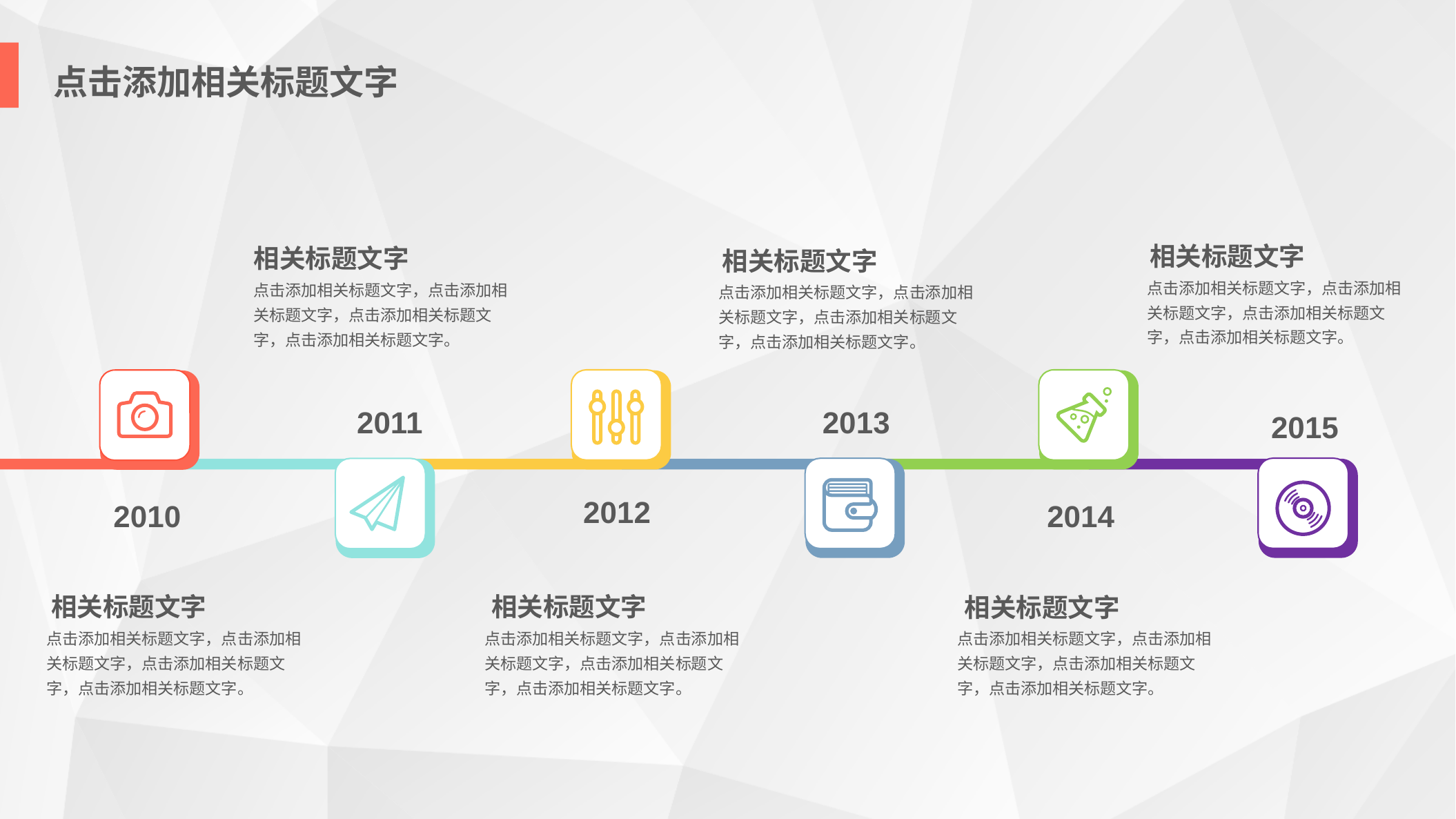

点击添加相关标题文字
相关标题文字
点击添加相关标题文字，点击添加相关标题文字，点击添加相关标题文字，点击添加相关标题文字。
2015
相关标题文字
点击添加相关标题文字，点击添加相关标题文字，点击添加相关标题文字，点击添加相关标题文字。
2011
相关标题文字
点击添加相关标题文字，点击添加相关标题文字，点击添加相关标题文字，点击添加相关标题文字。
2013

2012
相关标题文字
点击添加相关标题文字，点击添加相关标题文字，点击添加相关标题文字，点击添加相关标题文字。
2014
相关标题文字
点击添加相关标题文字，点击添加相关标题文字，点击添加相关标题文字，点击添加相关标题文字。
2010
相关标题文字
点击添加相关标题文字，点击添加相关标题文字，点击添加相关标题文字，点击添加相关标题文字。